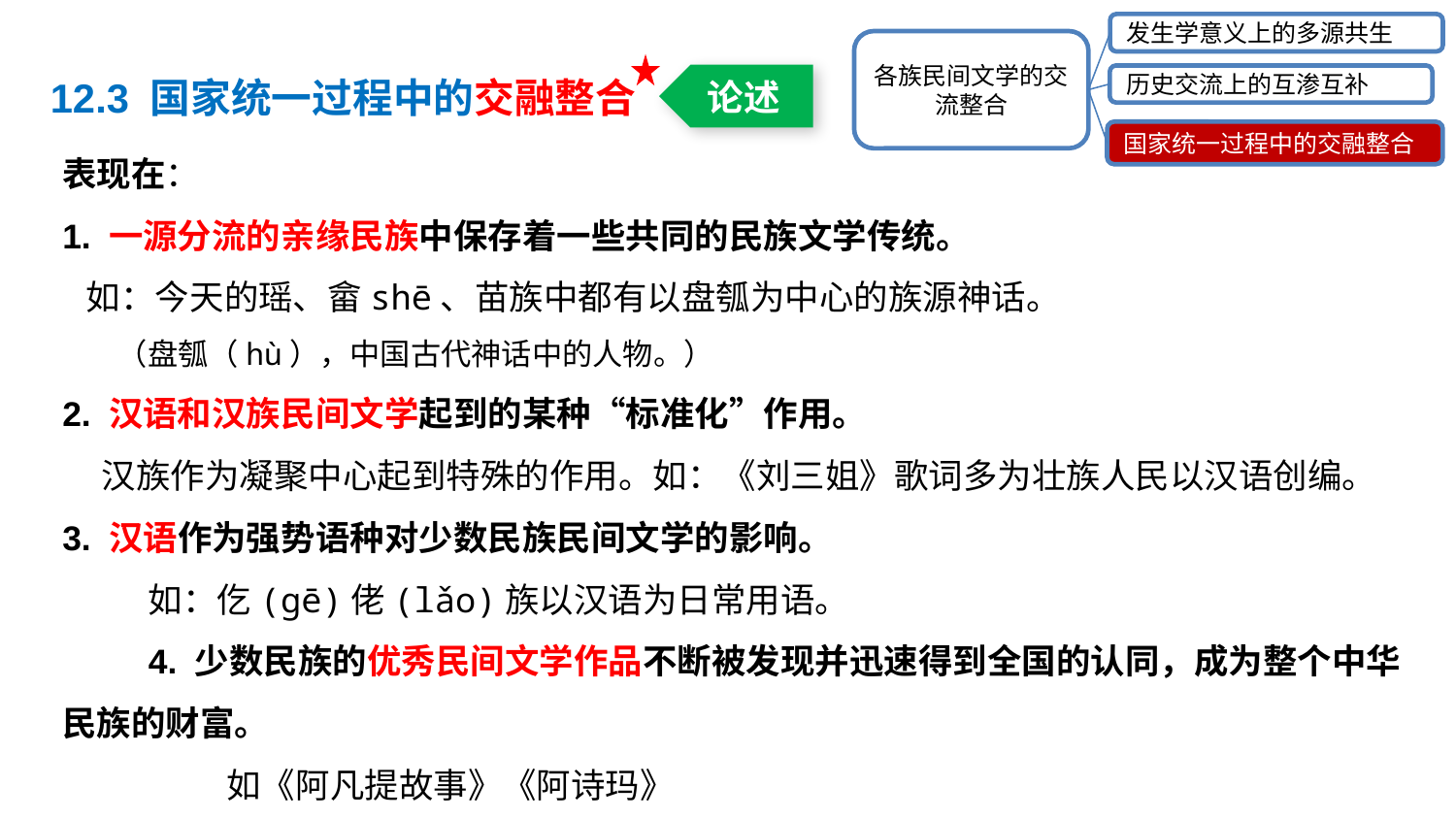

发生学意义上的多源共生
各族民间文学的交流整合
历史交流上的互渗互补
国家统一过程中的交融整合
12.3 国家统一过程中的交融整合

论述
表现在：
1. 一源分流的亲缘民族中保存着一些共同的民族文学传统。
  如：今天的瑶、畲shē、苗族中都有以盘瓠为中心的族源神话。
       （盘瓠（hù），中国古代神话中的人物。）
2. 汉语和汉族民间文学起到的某种“标准化”作用。
    汉族作为凝聚中心起到特殊的作用。如：《刘三姐》歌词多为壮族人民以汉语创编。
3. 汉语作为强势语种对少数民族民间文学的影响。
如：仡(gē)佬(lǎo)族以汉语为日常用语。
4. 少数民族的优秀民间文学作品不断被发现并迅速得到全国的认同，成为整个中华民族的财富。
         如《阿凡提故事》《阿诗玛》